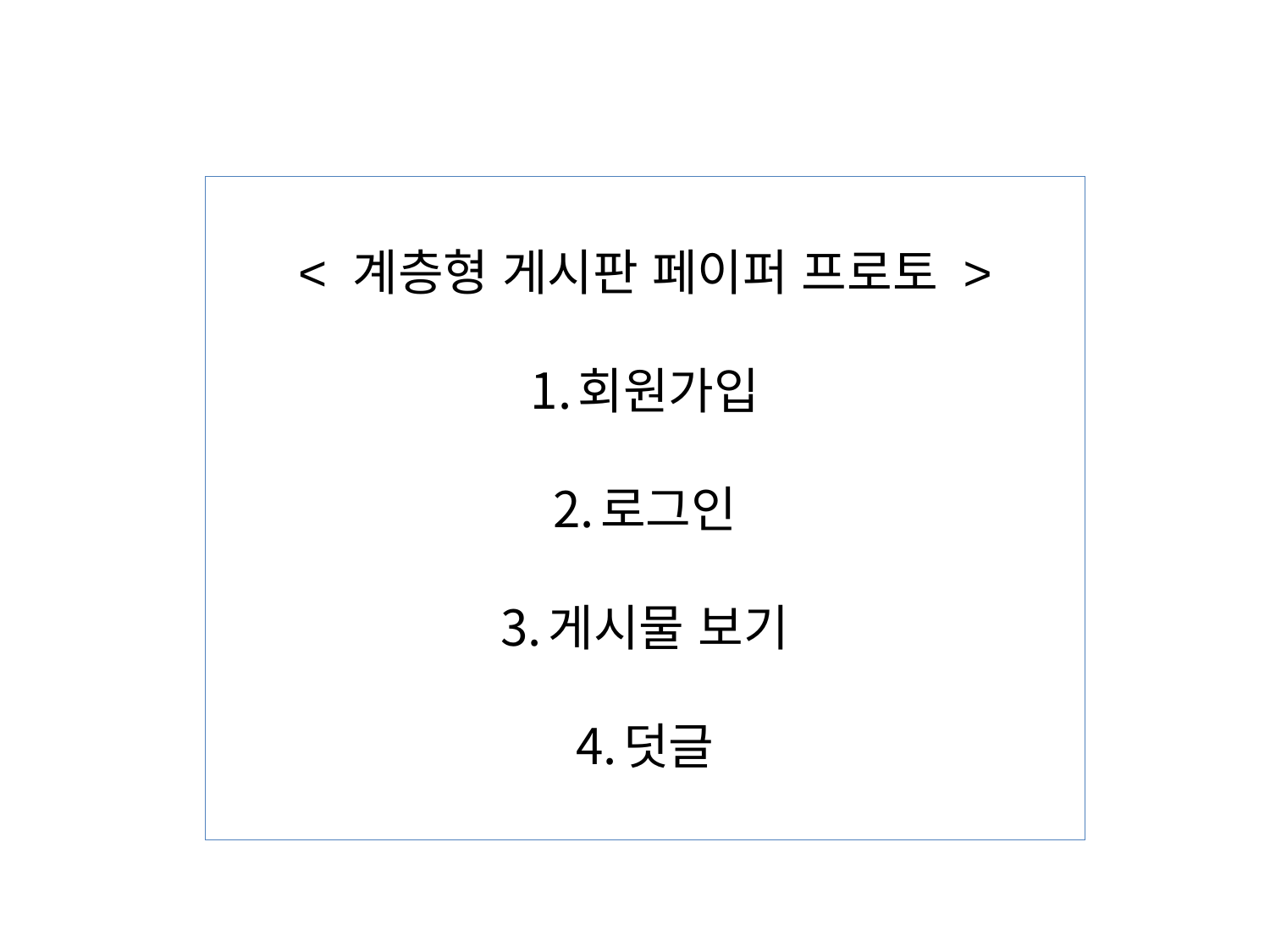

< 계층형 게시판 페이퍼 프로토 >

회원가입

로그인

게시물 보기

덧글